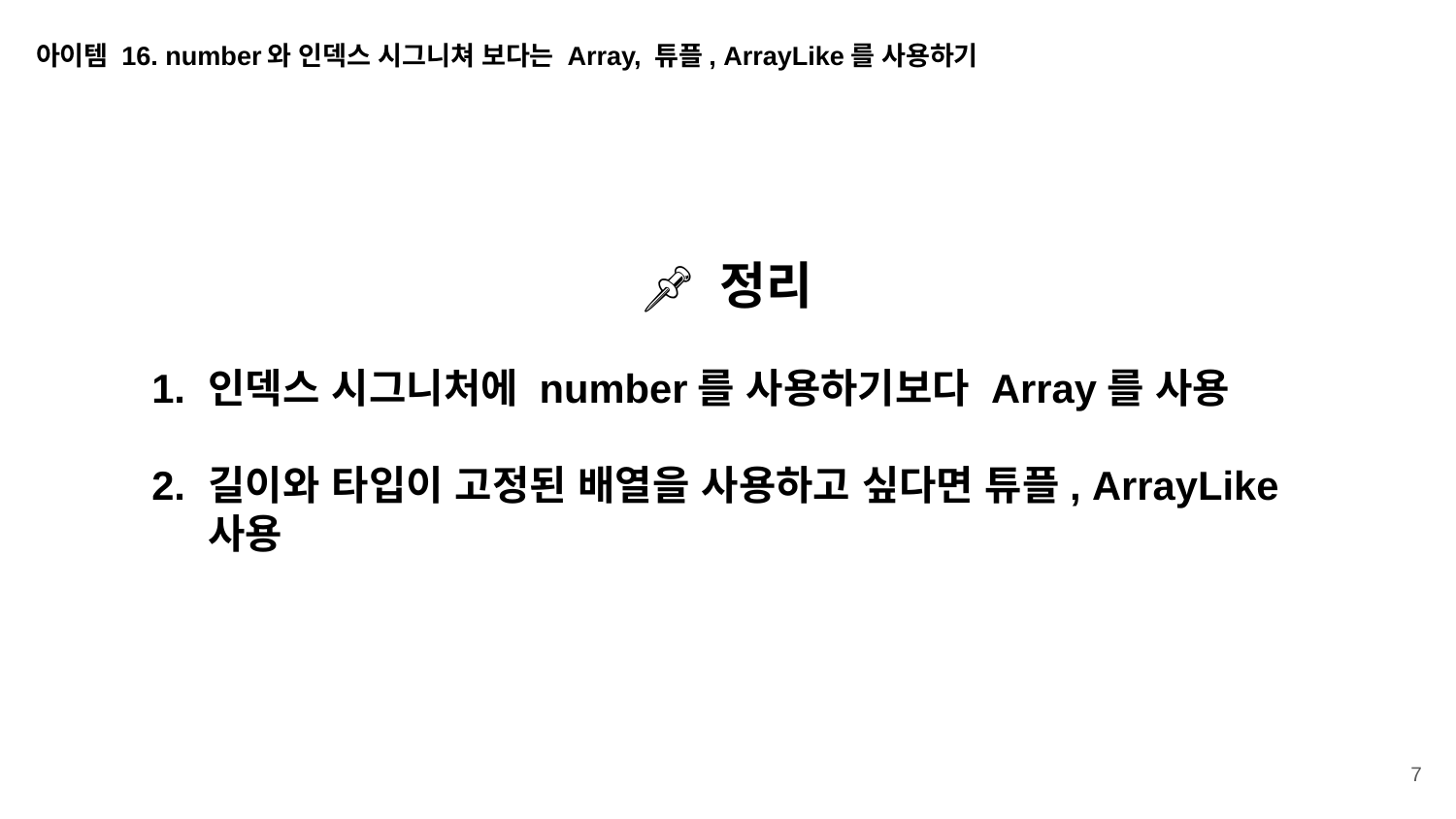

아이템 16. number와 인덱스 시그니쳐 보다는 Array, 튜플, ArrayLike를 사용하기
📌 정리

인덱스 시그니처에 number를 사용하기보다 Array를 사용

길이와 타입이 고정된 배열을 사용하고 싶다면 튜플, ArrayLike 사용
7